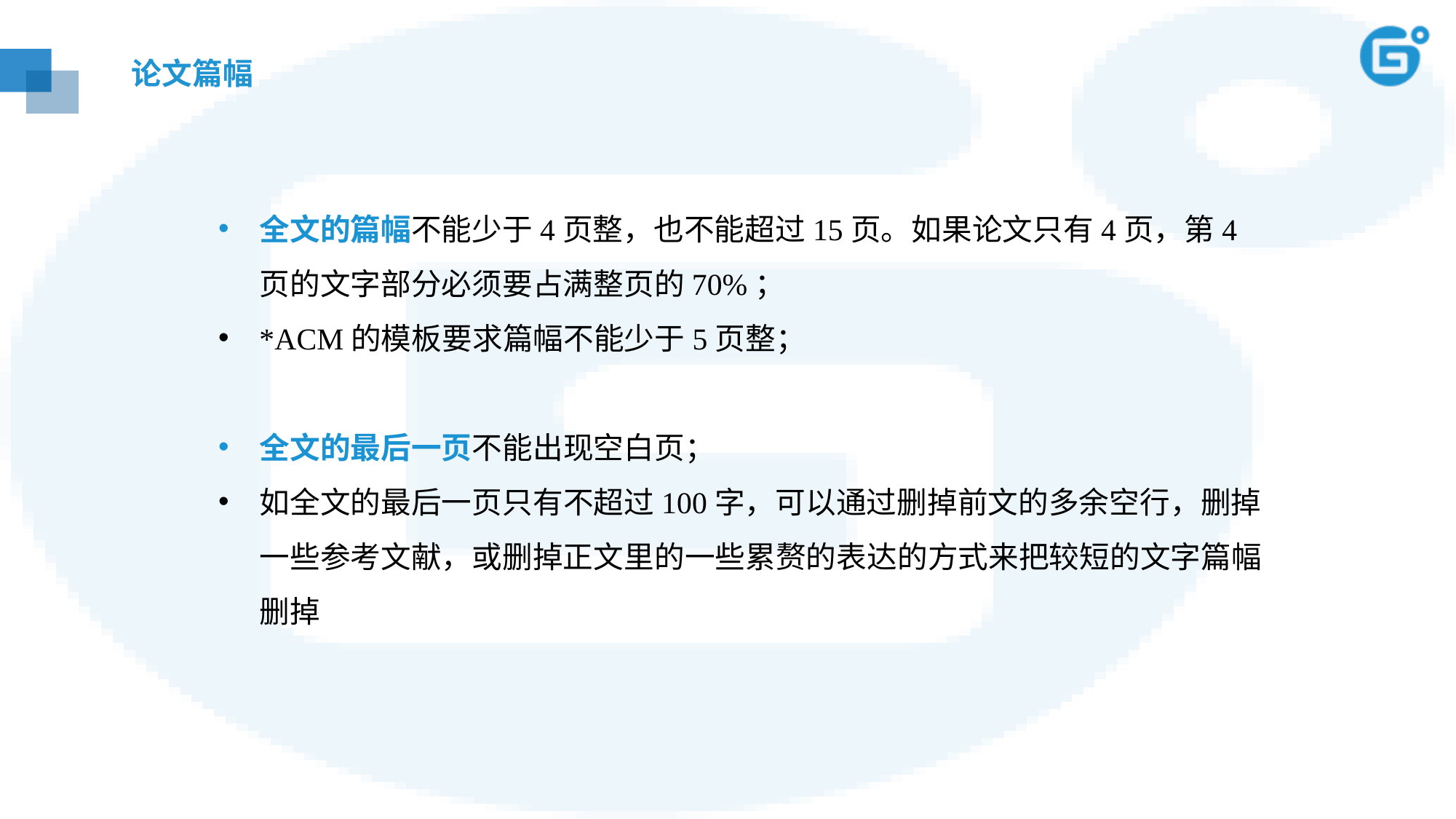

# 论文篇幅
全文的篇幅不能少于4页整，也不能超过15页。如果论文只有4页，第4页的文字部分必须要占满整页的70%；
*ACM的模板要求篇幅不能少于5页整；

全文的最后一页不能出现空白页；
如全文的最后一页只有不超过100字，可以通过删掉前文的多余空行，删掉一些参考文献，或删掉正文里的一些累赘的表达的方式来把较短的文字篇幅删掉